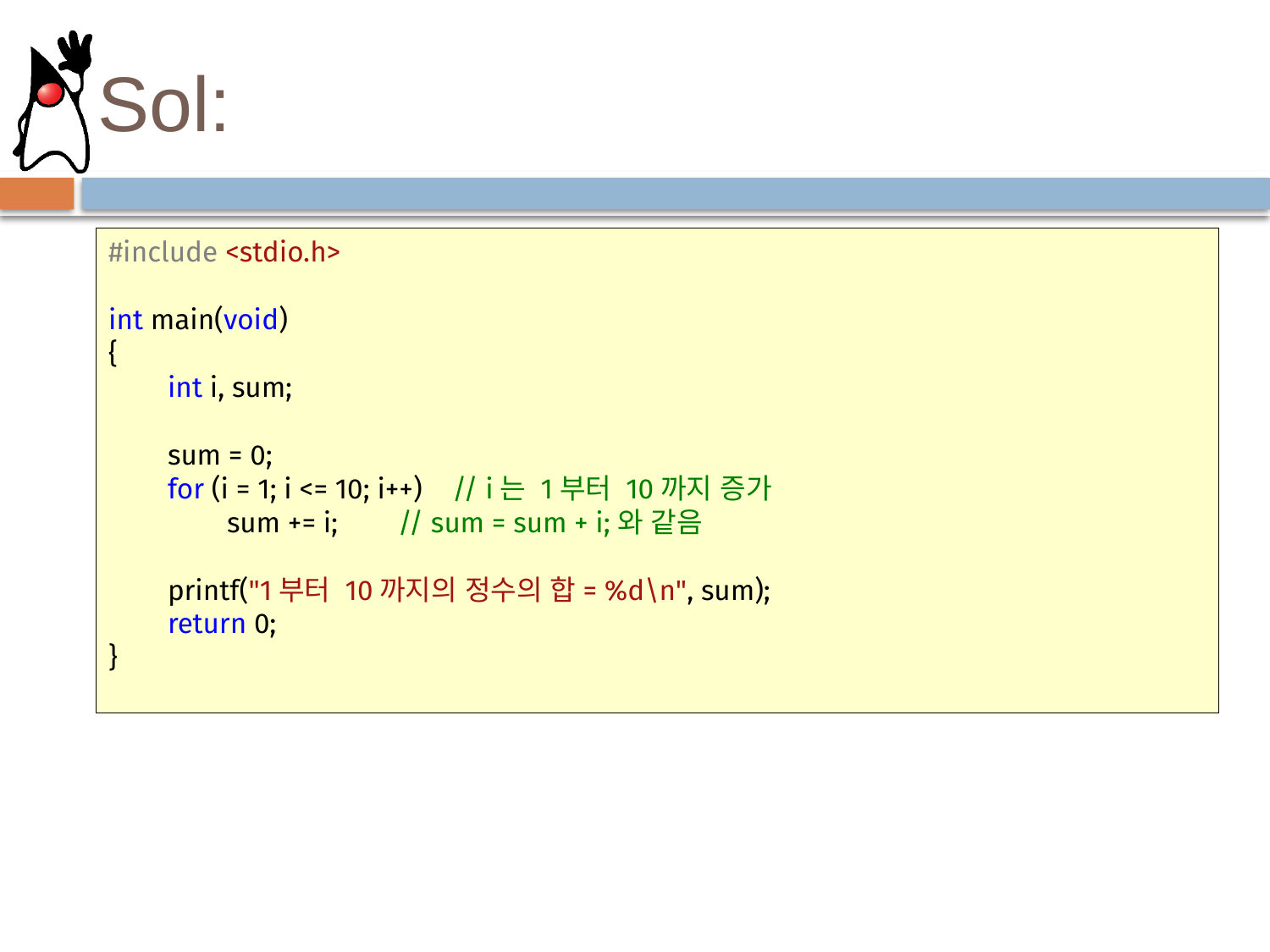

# Sol:
#include <stdio.h>

int main(void)
{
        int i, sum;

        sum = 0;
        for (i = 1; i <= 10; i++)    // i는 1부터 10까지 증가
                sum += i;        // sum = sum + i;와 같음

        printf("1부터 10까지의 정수의 합= %d\n", sum);
        return 0;
}